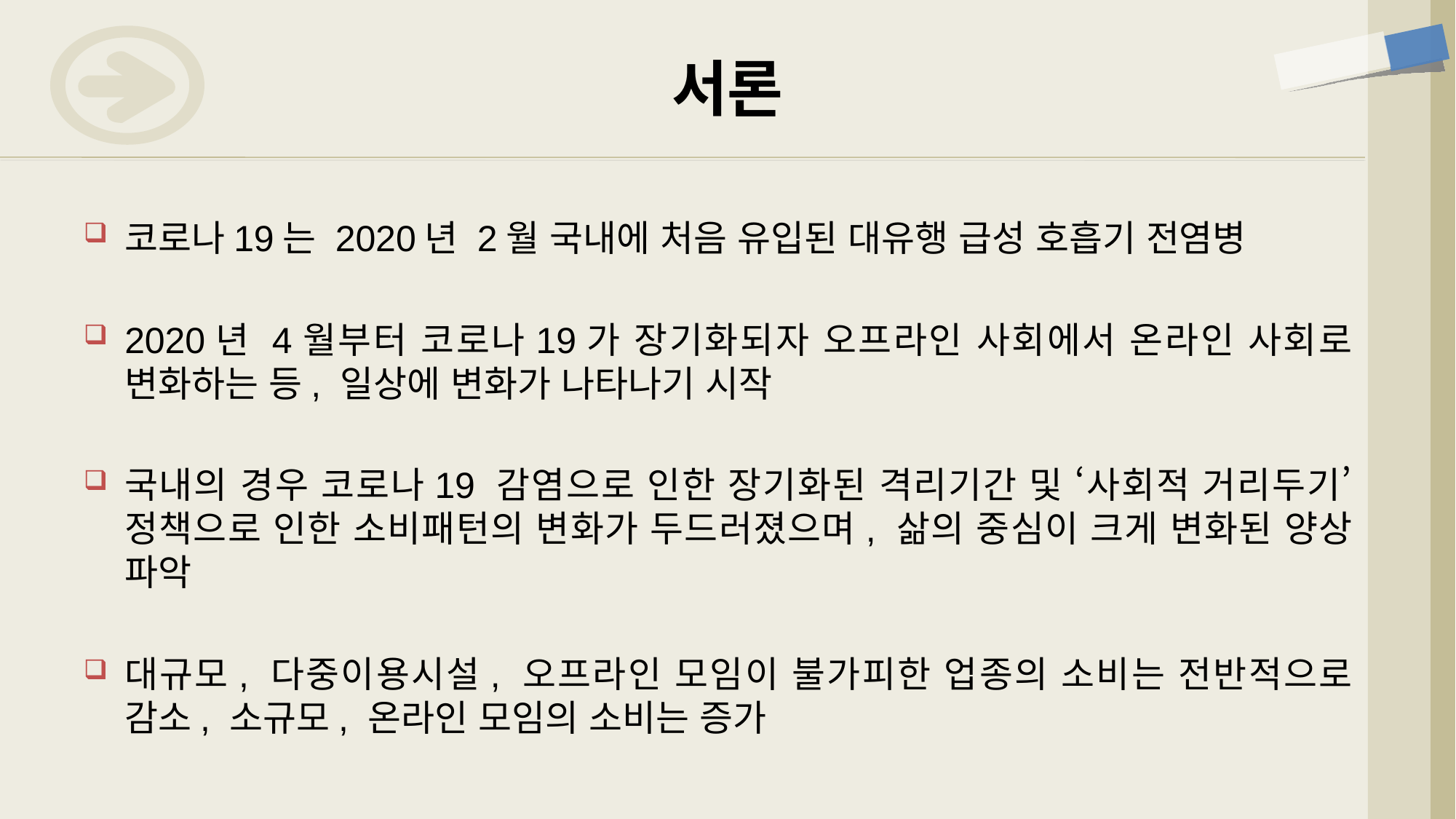

# 서론
코로나19는 2020년 2월 국내에 처음 유입된 대유행 급성 호흡기 전염병

2020년 4월부터 코로나19가 장기화되자 오프라인 사회에서 온라인 사회로 변화하는 등, 일상에 변화가 나타나기 시작

국내의 경우 코로나19 감염으로 인한 장기화된 격리기간 및 ‘사회적 거리두기’ 정책으로 인한 소비패턴의 변화가 두드러졌으며, 삶의 중심이 크게 변화된 양상 파악

대규모, 다중이용시설, 오프라인 모임이 불가피한 업종의 소비는 전반적으로 감소, 소규모, 온라인 모임의 소비는 증가